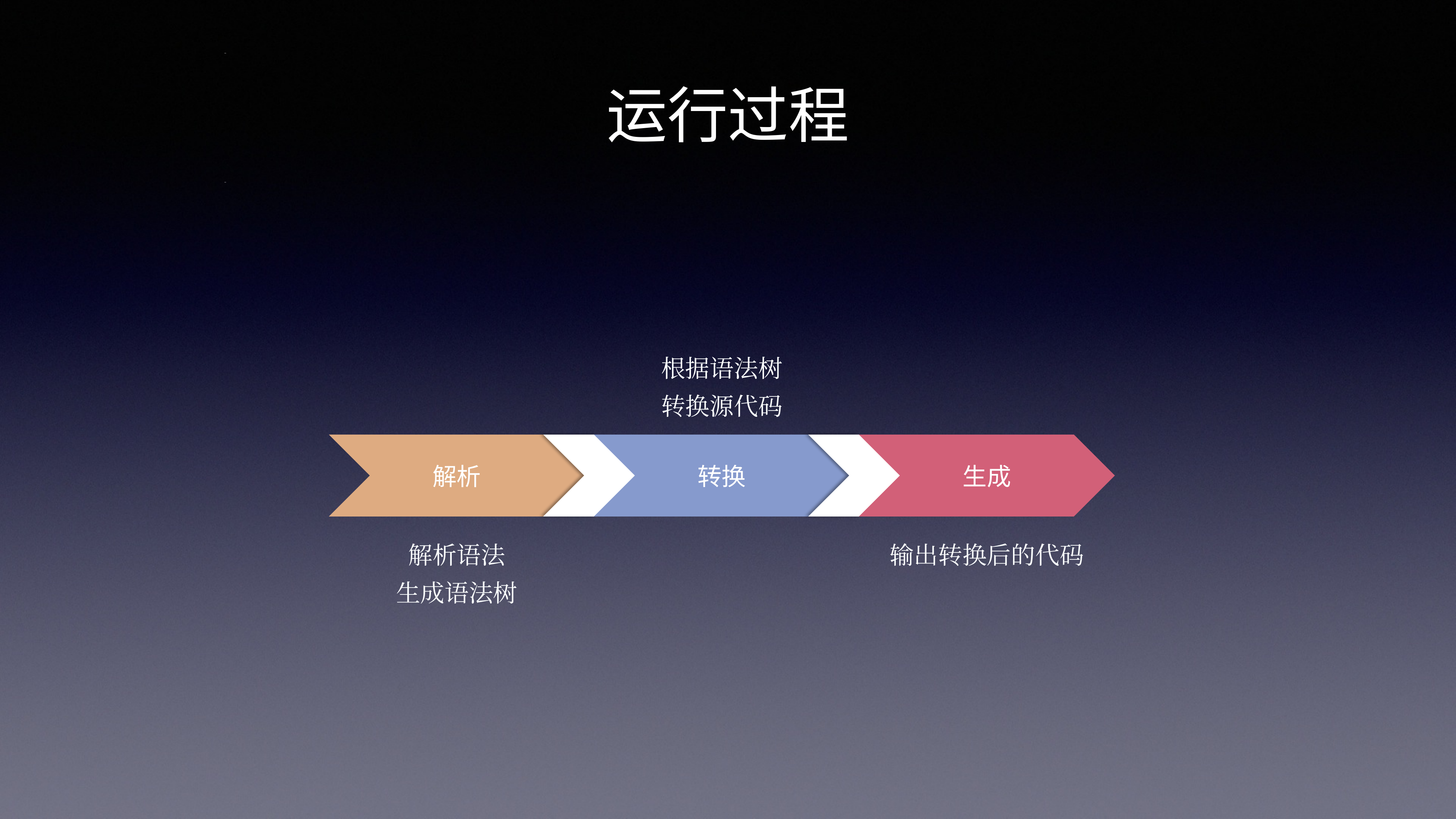

运行过程
根据语法树
转换源代码
解析

转换

生成
解析语法
生成语法树
输出转换后的代码